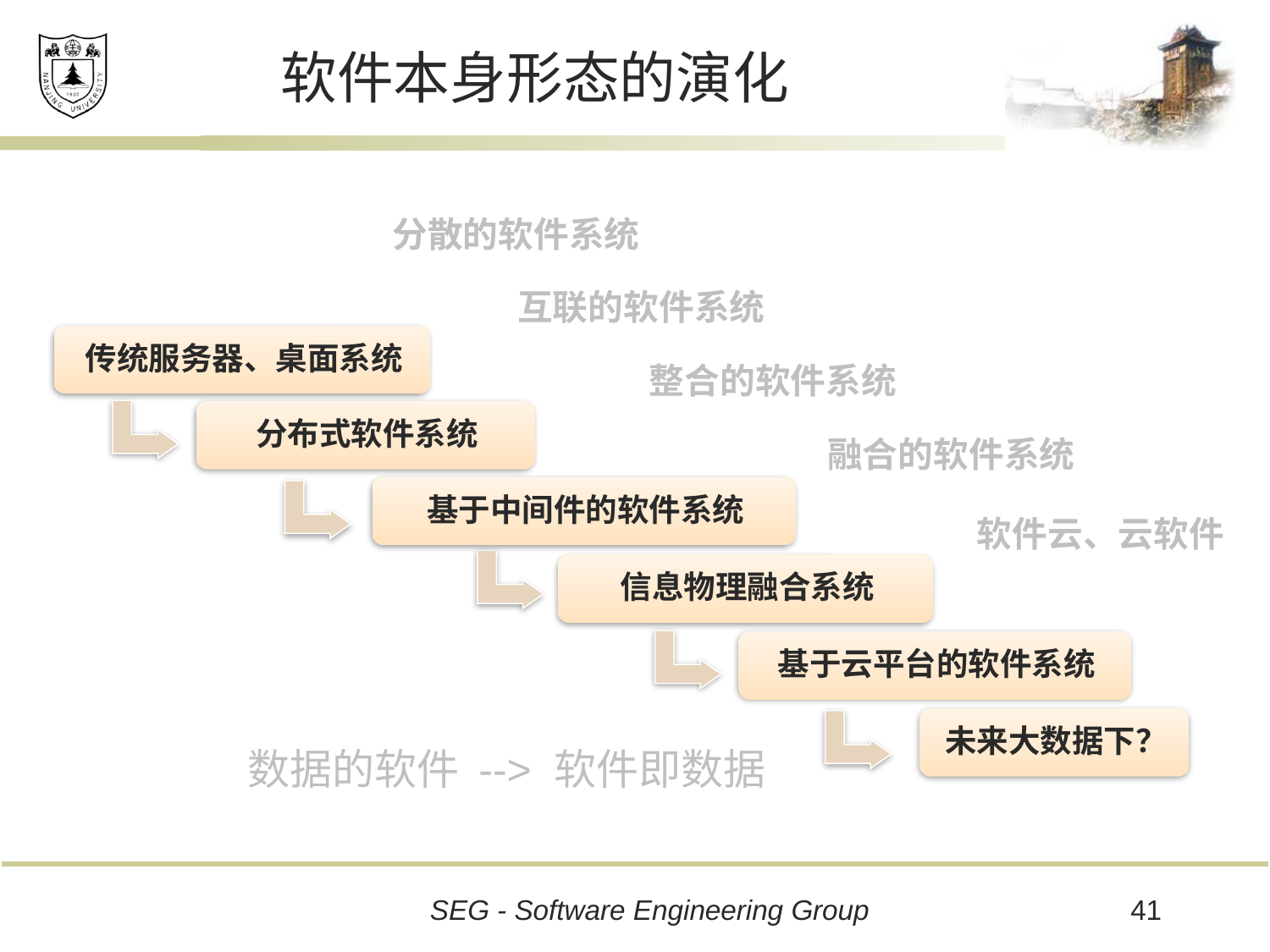

# 软件本身形态的演化
分散的软件系统
互联的软件系统
传统服务器、桌面系统
分布式软件系统
基于中间件的软件系统
信息物理融合系统
基于云平台的软件系统
未来大数据下？
整合的软件系统
融合的软件系统
软件云、云软件
数据的软件 --> 软件即数据
41
SEG - Software Engineering Group